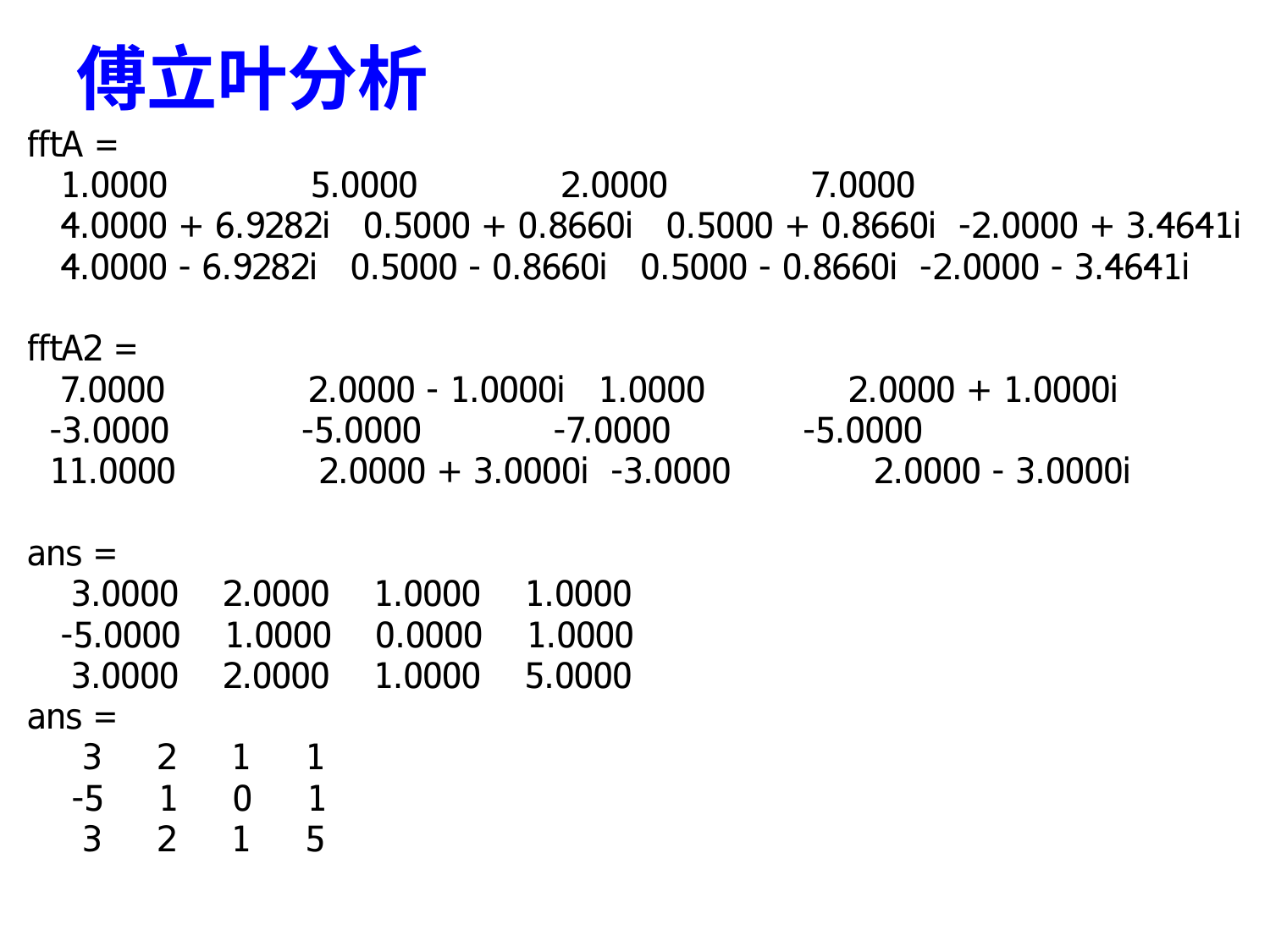

# 傅立叶分析
fftA =
   1.0000             5.0000             2.0000             7.0000
   4.0000 + 6.9282i   0.5000 + 0.8660i   0.5000 + 0.8660i  -2.0000 + 3.4641i
   4.0000 - 6.9282i   0.5000 - 0.8660i   0.5000 - 0.8660i  -2.0000 - 3.4641i

fftA2 =
   7.0000             2.0000 - 1.0000i   1.0000             2.0000 + 1.0000i
  -3.0000            -5.0000            -7.0000            -5.0000
  11.0000             2.0000 + 3.0000i  -3.0000             2.0000 - 3.0000i

ans =
    3.0000    2.0000    1.0000    1.0000
   -5.0000    1.0000    0.0000    1.0000
    3.0000    2.0000    1.0000    5.0000
ans =
     3     2     1     1
    -5     1     0     1
     3     2     1     5
70